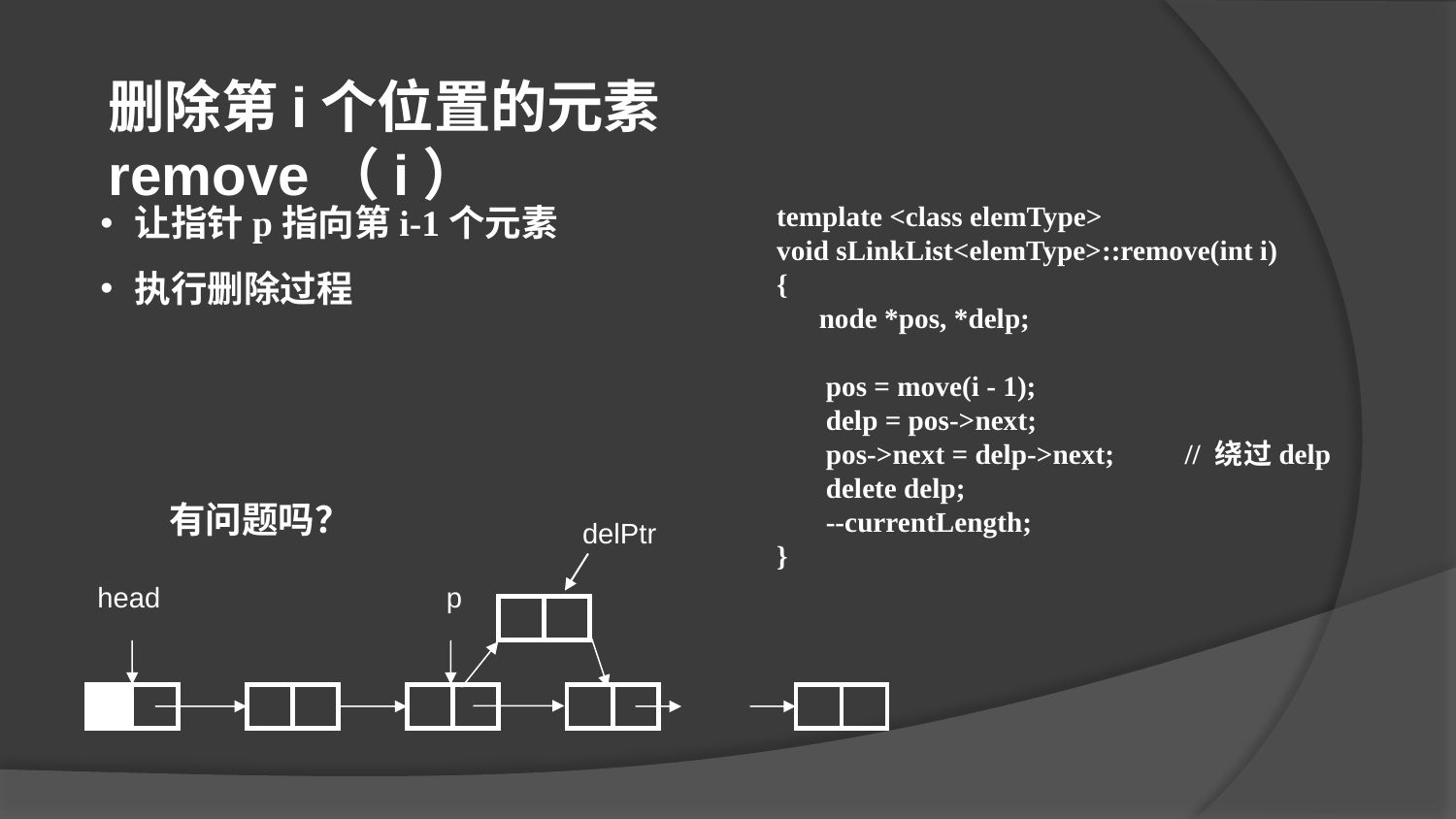

删除第i个位置的元素remove（i）
让指针p指向第i-1个元素
执行删除过程
template <class elemType>
void sLinkList<elemType>::remove(int i)
{
      node *pos, *delp;

       pos = move(i - 1);
       delp = pos->next;
       pos->next = delp->next;          // 绕过delp
       delete delp;
       --currentLength;
}
有问题吗？
delPtr

head
p